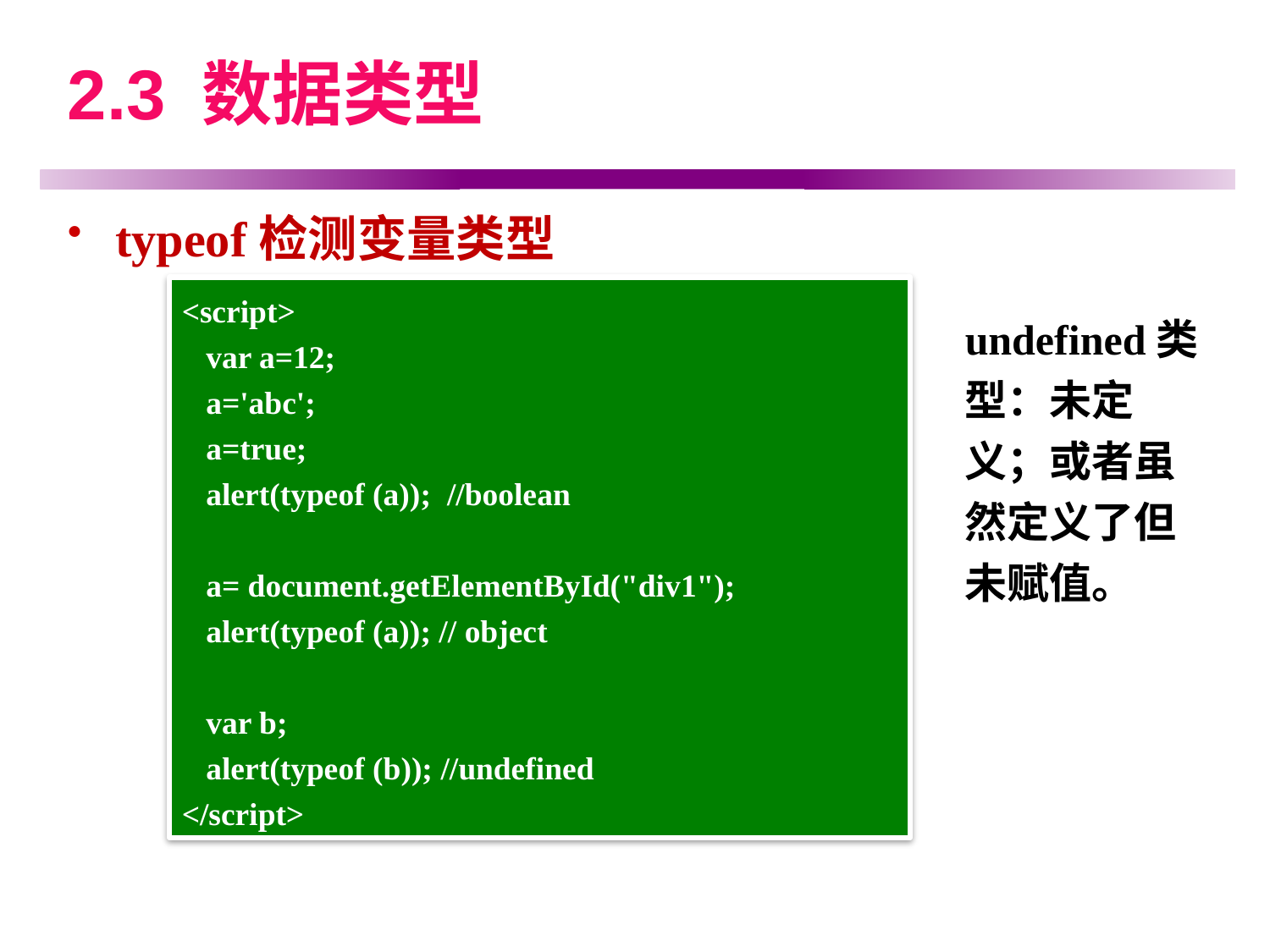

# 2.3 数据类型
typeof检测变量类型
<script>
   var a=12;
   a='abc';
   a=true;
   alert(typeof (a));  //boolean

   a= document.getElementById("div1");
   alert(typeof (a)); // object

   var b;
   alert(typeof (b)); //undefined
</script>
undefined类型：未定义；或者虽然定义了但未赋值。